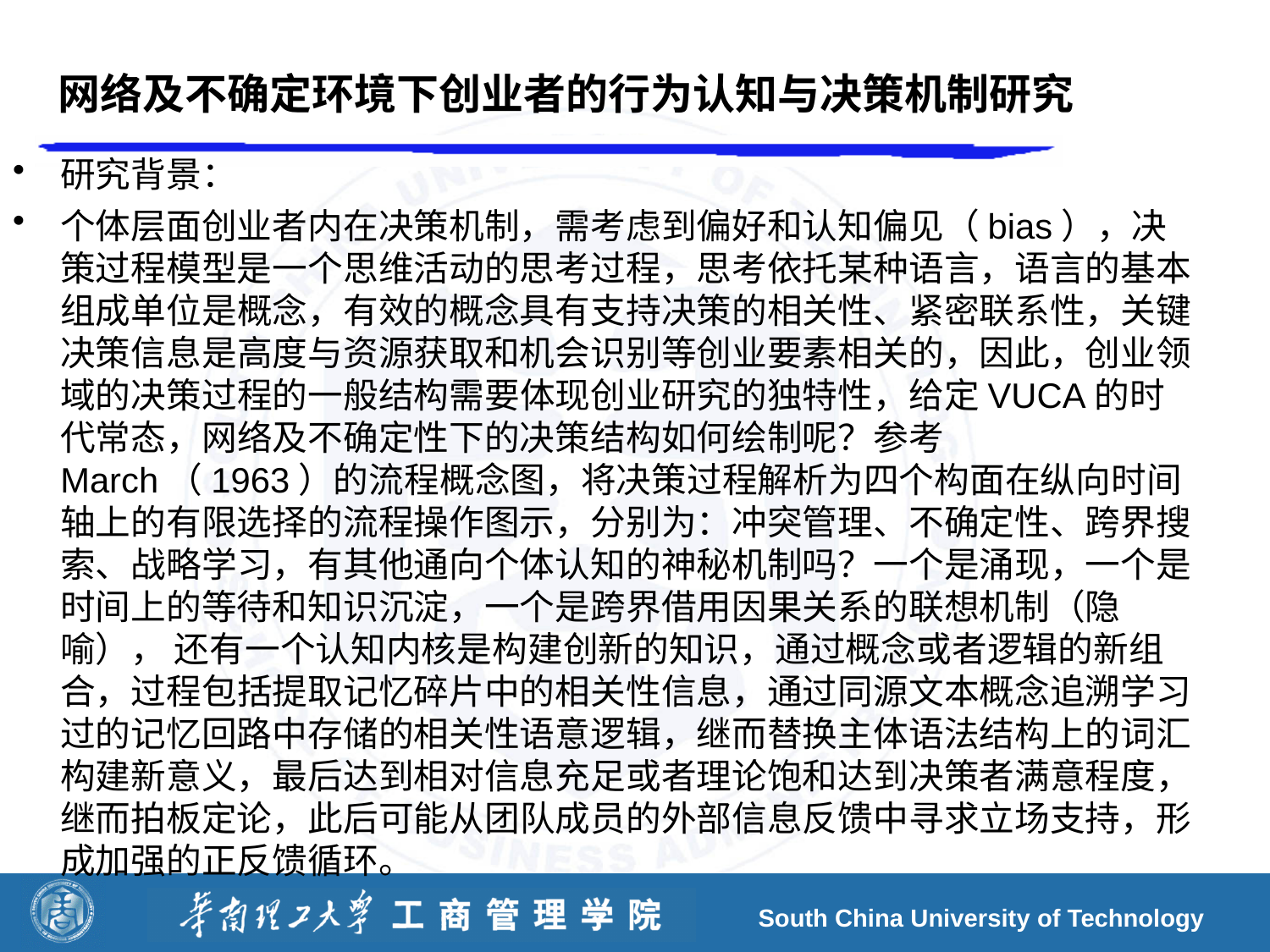

# 网络及不确定环境下创业者的行为认知与决策机制研究
研究背景：
个体层面创业者内在决策机制，需考虑到偏好和认知偏见（bias），决策过程模型是一个思维活动的思考过程，思考依托某种语言，语言的基本组成单位是概念，有效的概念具有支持决策的相关性、紧密联系性，关键决策信息是高度与资源获取和机会识别等创业要素相关的，因此，创业领域的决策过程的一般结构需要体现创业研究的独特性，给定VUCA的时代常态，网络及不确定性下的决策结构如何绘制呢？参考March（1963）的流程概念图，将决策过程解析为四个构面在纵向时间轴上的有限选择的流程操作图示，分别为：冲突管理、不确定性、跨界搜索、战略学习，有其他通向个体认知的神秘机制吗？一个是涌现，一个是时间上的等待和知识沉淀，一个是跨界借用因果关系的联想机制（隐喻）， 还有一个认知内核是构建创新的知识，通过概念或者逻辑的新组合，过程包括提取记忆碎片中的相关性信息，通过同源文本概念追溯学习过的记忆回路中存储的相关性语意逻辑，继而替换主体语法结构上的词汇构建新意义，最后达到相对信息充足或者理论饱和达到决策者满意程度，继而拍板定论，此后可能从团队成员的外部信息反馈中寻求立场支持，形成加强的正反馈循环。

South China University of Technology